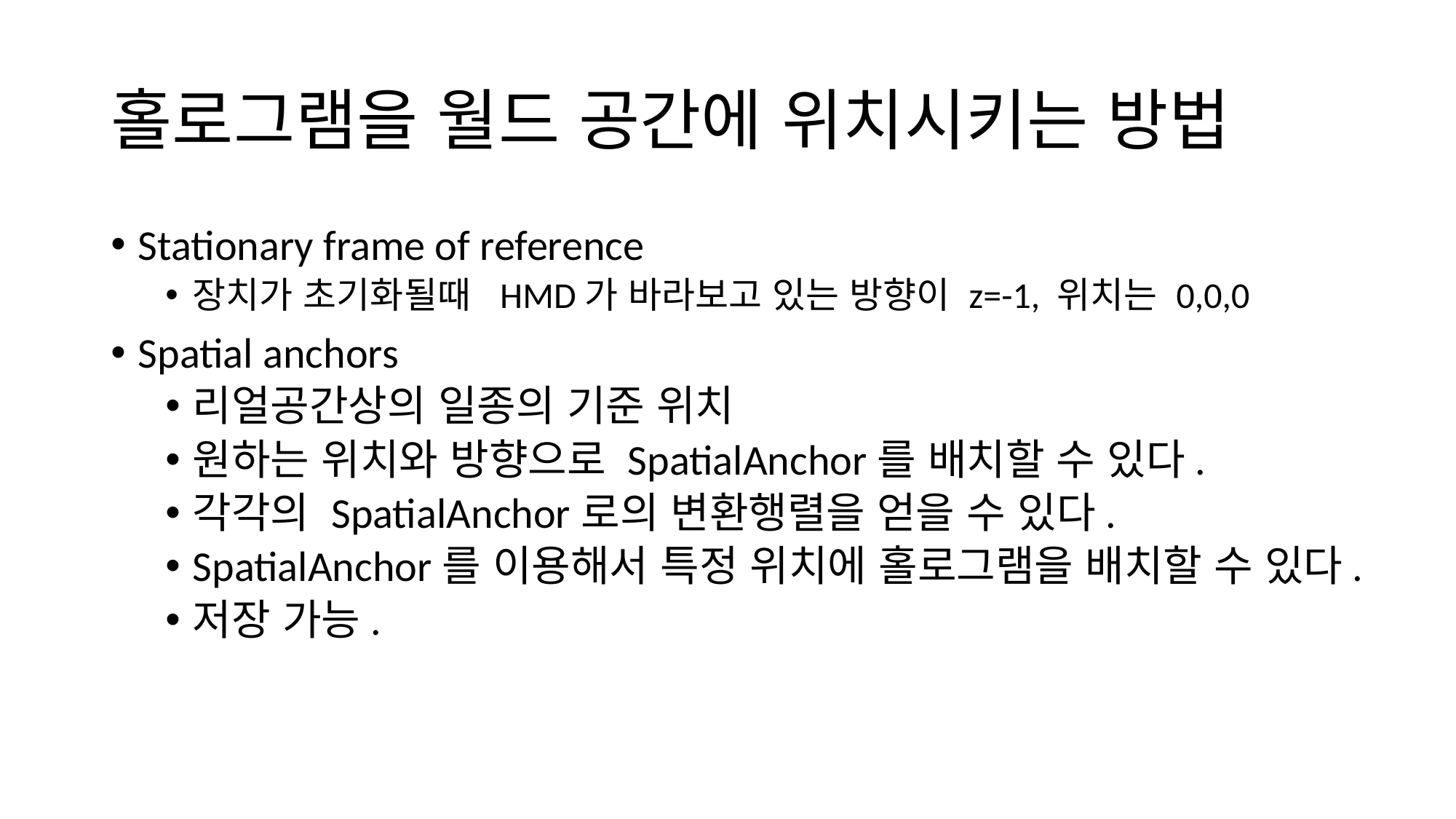

# 홀로그램을 월드 공간에 위치시키는 방법
Stationary frame of reference
장치가 초기화될때  HMD가 바라보고 있는 방향이 z=-1, 위치는 0,0,0
Spatial anchors
리얼공간상의 일종의 기준 위치
원하는 위치와 방향으로 SpatialAnchor를 배치할 수 있다.
각각의 SpatialAnchor로의 변환행렬을 얻을 수 있다.
SpatialAnchor를 이용해서 특정 위치에 홀로그램을 배치할 수 있다.
저장 가능.